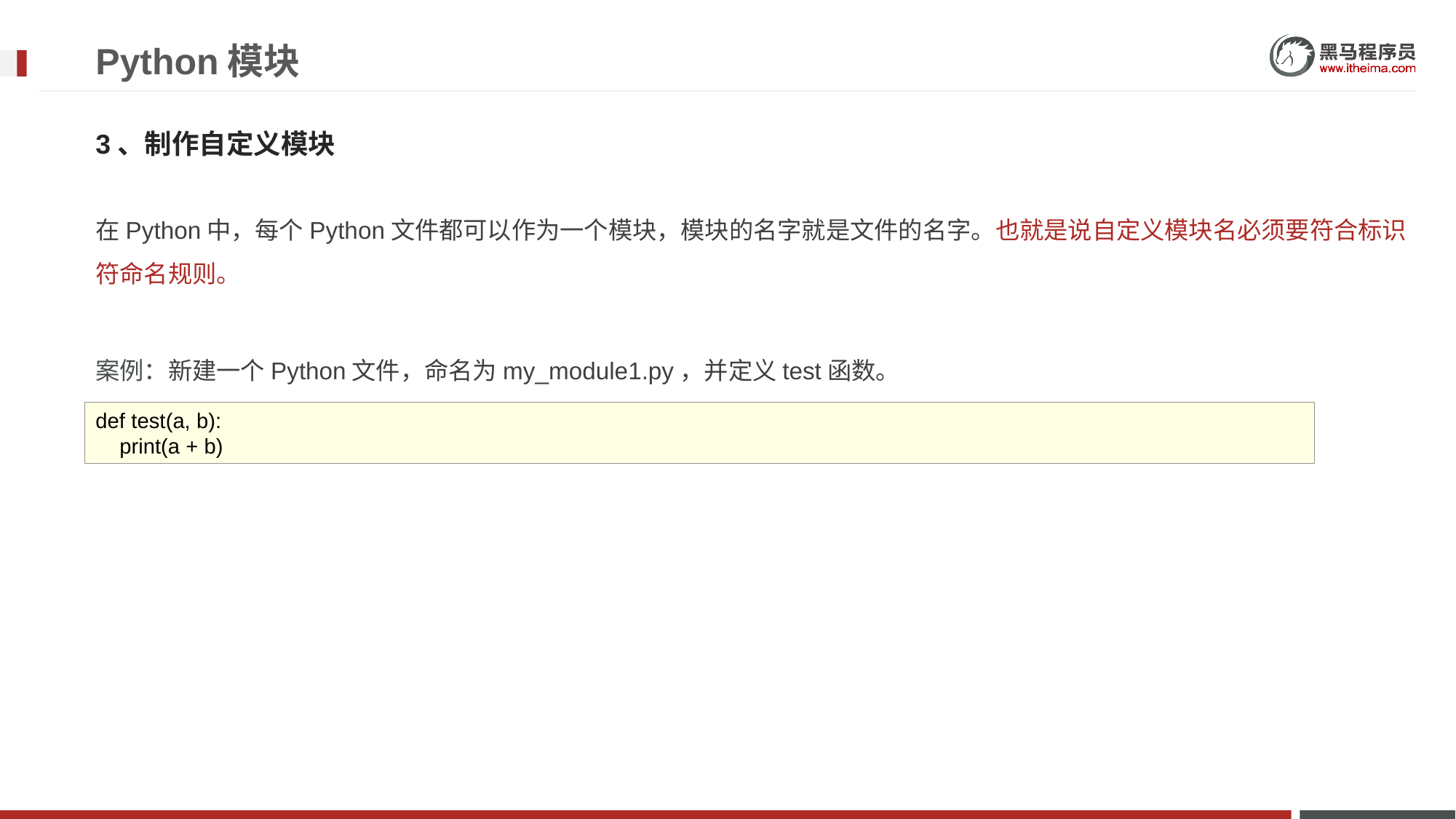

# Python模块
3、制作自定义模块
在Python中，每个Python文件都可以作为一个模块，模块的名字就是文件的名字。也就是说自定义模块名必须要符合标识符命名规则。

案例：新建一个Python文件，命名为my_module1.py，并定义test函数。
def test(a, b):
    print(a + b)